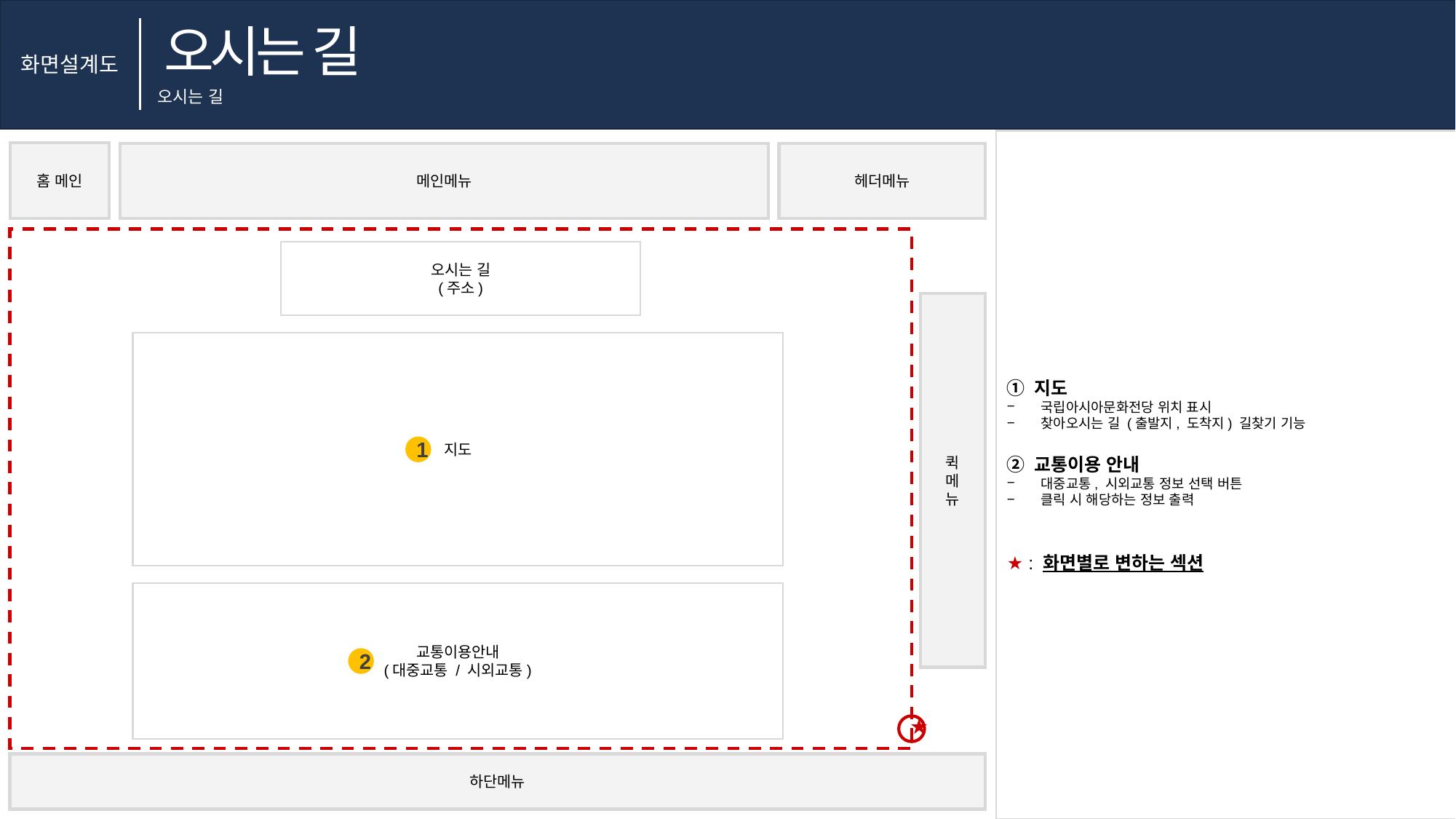

오시는 길
화면설계도
오시는 길
① 지도
국립아시아문화전당 위치 표시
찾아오시는 길 (출발지, 도착지) 길찾기 기능

② 교통이용 안내
대중교통, 시외교통 정보 선택 버튼
클릭 시 해당하는 정보 출력

★ : 화면별로 변하는 섹션
홈 메인
메인메뉴
헤더메뉴

오시는 길
(주소)
퀵
메
뉴
지도
1
교통이용안내
(대중교통 / 시외교통)
2
★

하단메뉴